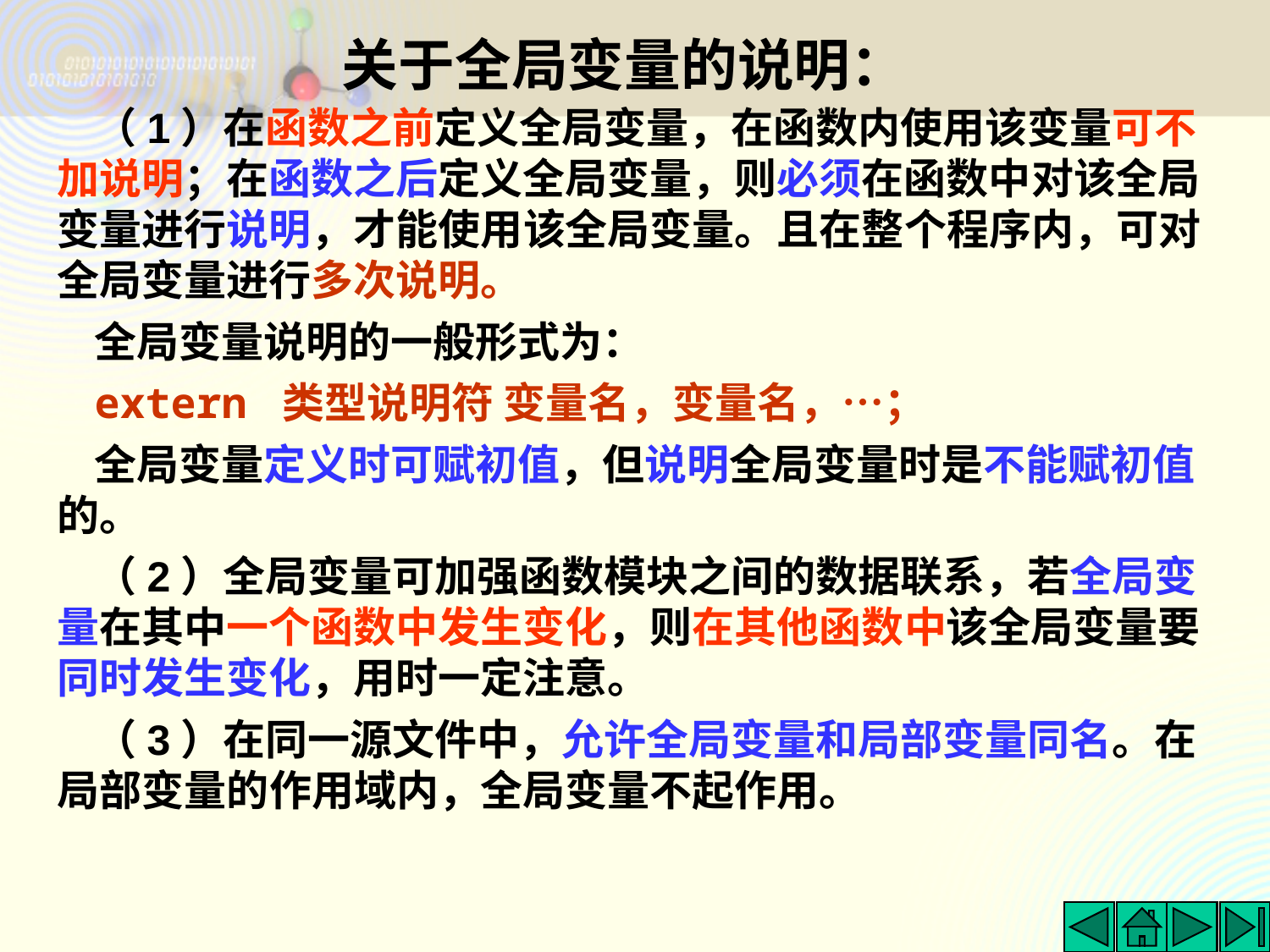

# 关于全局变量的说明：
（1）在函数之前定义全局变量，在函数内使用该变量可不加说明；在函数之后定义全局变量，则必须在函数中对该全局变量进行说明，才能使用该全局变量。且在整个程序内，可对全局变量进行多次说明。
全局变量说明的一般形式为：
extern 类型说明符 变量名，变量名，…；
全局变量定义时可赋初值，但说明全局变量时是不能赋初值的。
（2）全局变量可加强函数模块之间的数据联系，若全局变量在其中一个函数中发生变化，则在其他函数中该全局变量要同时发生变化，用时一定注意。
（3）在同一源文件中，允许全局变量和局部变量同名。在局部变量的作用域内，全局变量不起作用。